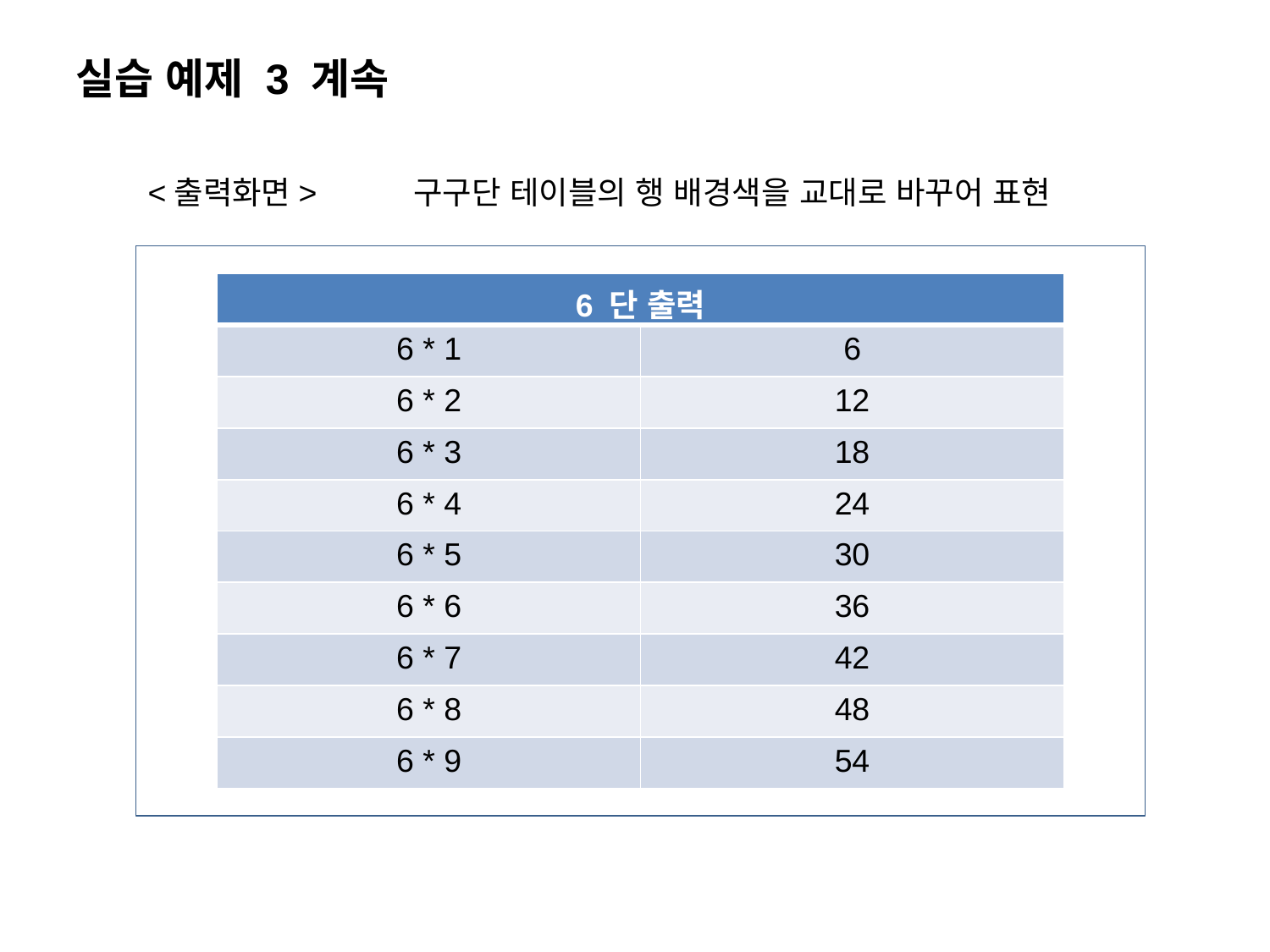

실습 예제 3 계속
<출력화면>
구구단 테이블의 행 배경색을 교대로 바꾸어 표현

| 6 단 출력 |  |
| --- | --- |
| 6 \* 1 | 6 |
| 6 \* 2 | 12 |
| 6 \* 3 | 18 |
| 6 \* 4 | 24 |
| 6 \* 5 | 30 |
| 6 \* 6 | 36 |
| 6 \* 7 | 42 |
| 6 \* 8 | 48 |
| 6 \* 9 | 54 |